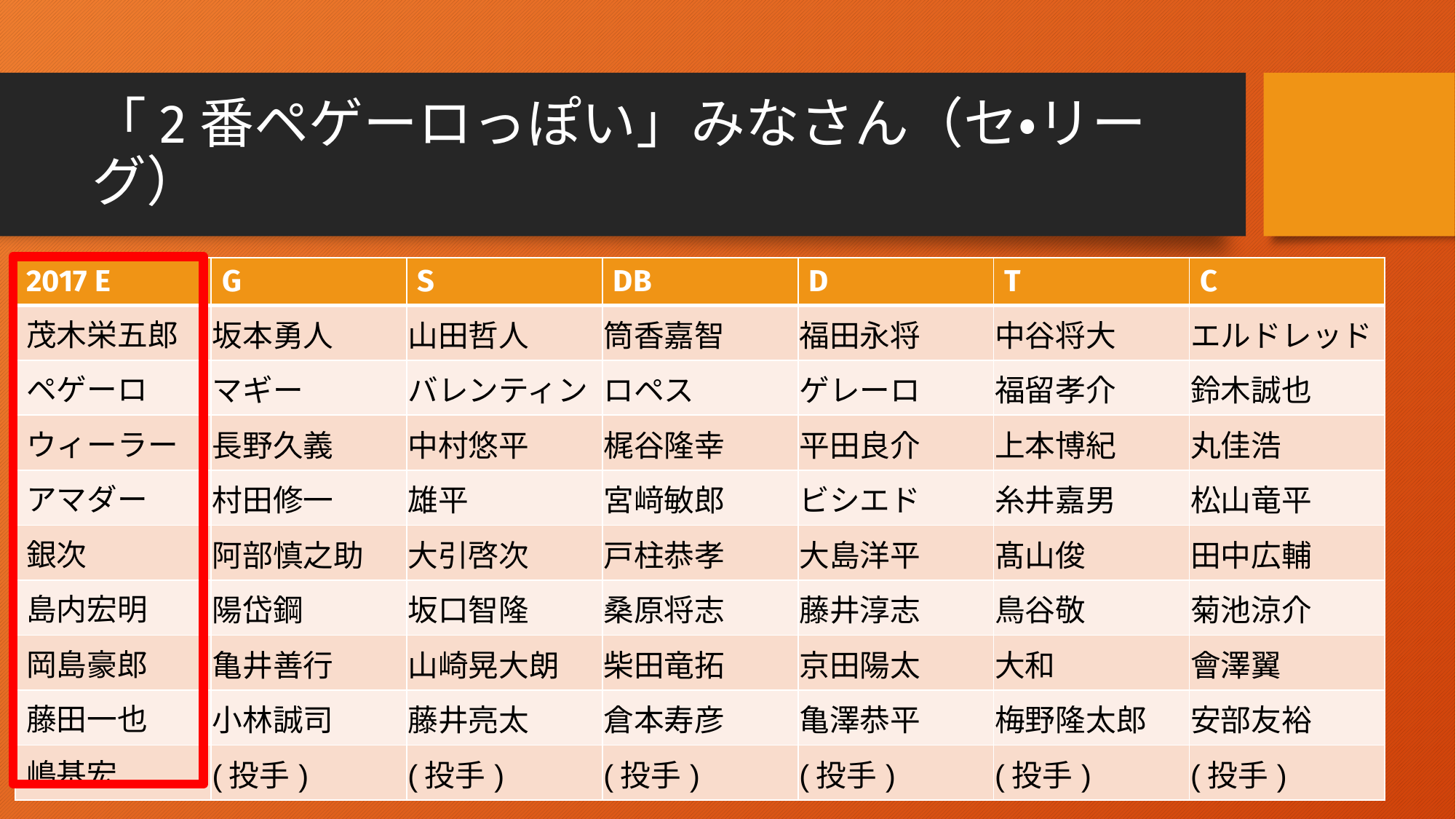

# 「2番ペゲーロっぽい」みなさん（セ・リーグ）

| 2017 E | G | S | DB | D | T | C |
| --- | --- | --- | --- | --- | --- | --- |
| 茂木栄五郎 | 坂本勇人 | 山田哲人 | 筒香嘉智 | 福田永将 | 中谷将大 | エルドレッド |
| ペゲーロ | マギー | バレンティン | ロペス | ゲレーロ | 福留孝介 | 鈴木誠也 |
| ウィーラー | 長野久義 | 中村悠平 | 梶谷隆幸 | 平田良介 | 上本博紀 | 丸佳浩 |
| アマダー | 村田修一 | 雄平 | 宮﨑敏郎 | ビシエド | 糸井嘉男 | 松山竜平 |
| 銀次 | 阿部慎之助 | 大引啓次 | 戸柱恭孝 | 大島洋平 | 髙山俊 | 田中広輔 |
| 島内宏明 | 陽岱鋼 | 坂口智隆 | 桑原将志 | 藤井淳志 | 鳥谷敬 | 菊池涼介 |
| 岡島豪郎 | 亀井善行 | 山崎晃大朗 | 柴田竜拓 | 京田陽太 | 大和 | 會澤翼 |
| 藤田一也 | 小林誠司 | 藤井亮太 | 倉本寿彦 | 亀澤恭平 | 梅野隆太郎 | 安部友裕 |
| 嶋基宏 | (投手) | (投手) | (投手) | (投手) | (投手) | (投手) |